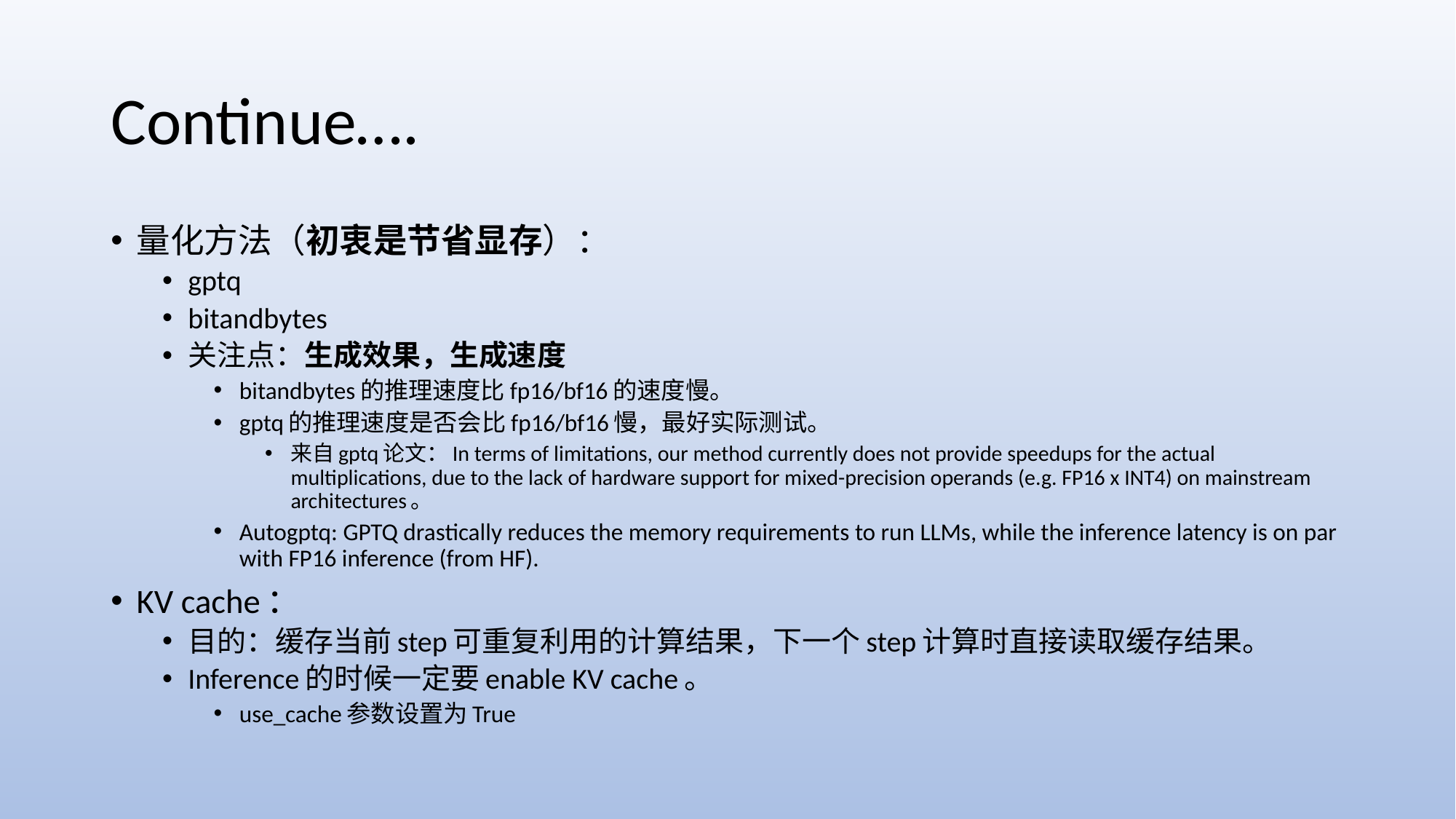

# Continue….
量化方法（初衷是节省显存）：
gptq
bitandbytes
关注点：生成效果，生成速度
bitandbytes的推理速度比fp16/bf16的速度慢。
gptq的推理速度是否会比fp16/bf16慢，最好实际测试。
来自gptq论文：In terms of limitations, our method currently does not provide speedups for the actual multiplications, due to the lack of hardware support for mixed-precision operands (e.g. FP16 x INT4) on mainstream architectures。
Autogptq: GPTQ drastically reduces the memory requirements to run LLMs, while the inference latency is on par with FP16 inference (from HF).
KV cache：
目的：缓存当前step可重复利用的计算结果，下一个step计算时直接读取缓存结果。
Inference的时候一定要enable KV cache。
use_cache参数设置为True